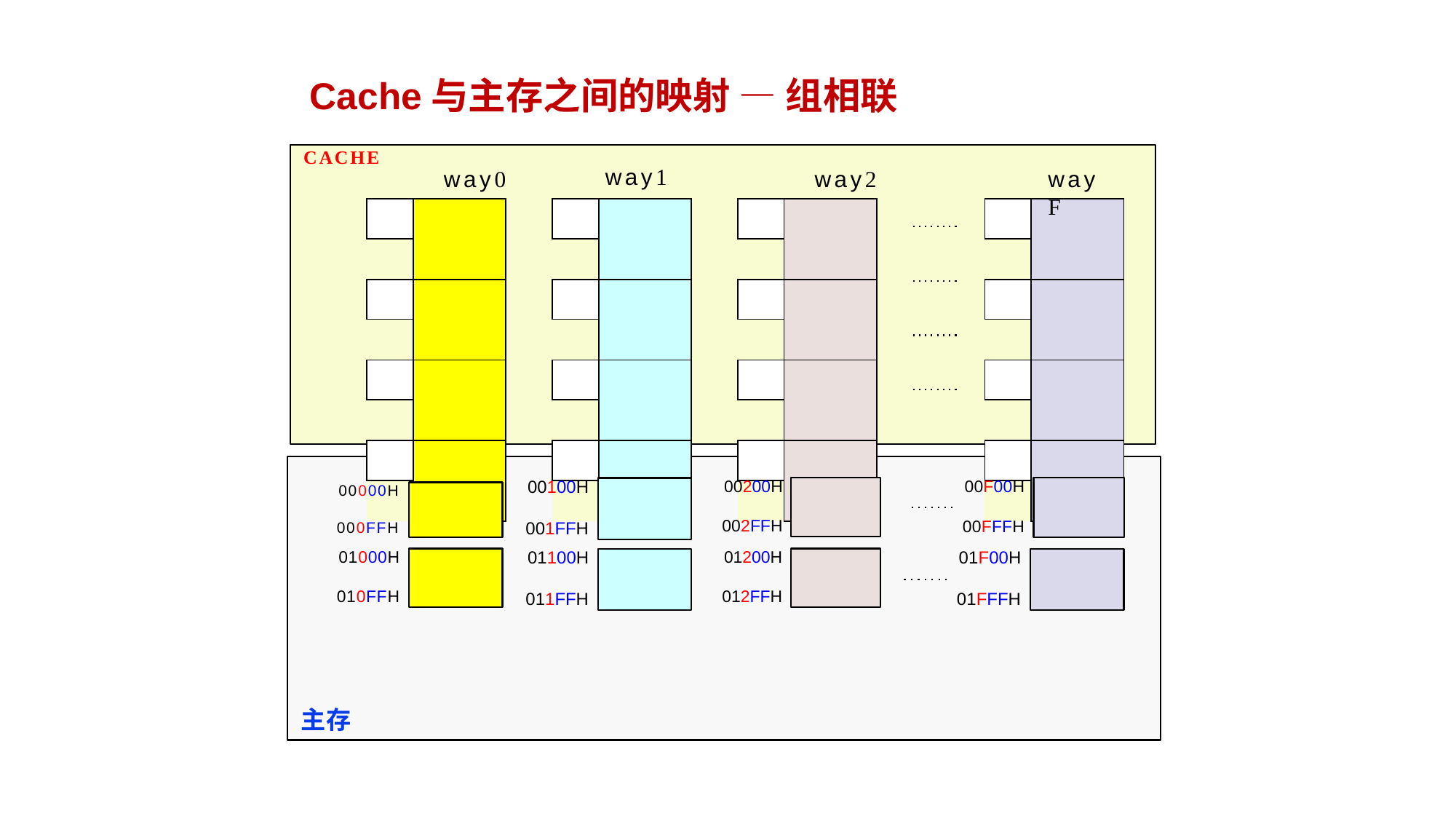

# Cache与主存之间的映射 — 组相联

CACHE
way1
way0
way2
wayF
|  |  |
| --- | --- |
|  |  |
|  |  |
|  |  |
|  |  |
|  |  |
|  |  |
|  |  |
|  |  |
| --- | --- |
|  |  |
|  |  |
|  |  |
|  |  |
|  |  |
|  |  |
|  |  |
|  |  |
| --- | --- |
|  |  |
|  |  |
|  |  |
|  |  |
|  |  |
|  |  |
|  |  |
|  |  |
| --- | --- |
|  |  |
|  |  |
|  |  |
|  |  |
|  |  |
|  |  |
|  |  |

00200H
00F00H
00100H

00000H

002FFH
01200H
00FFFH
01F00H
001FFH
01100H
000FFH
01000H

010FFH
012FFH
011FFH
01FFFH
主存